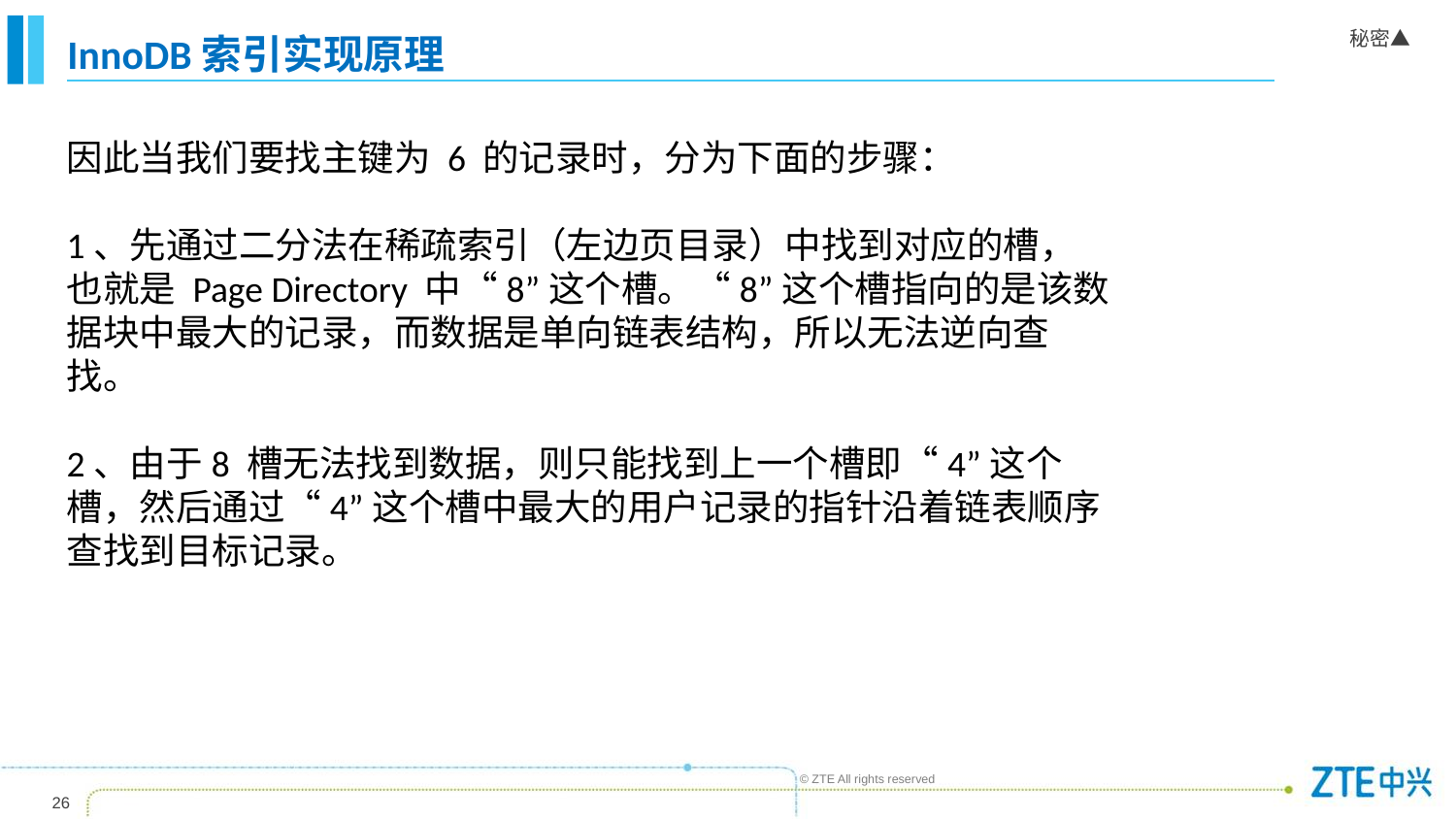

# InnoDB索引实现原理
因此当我们要找主键为 6 的记录时，分为下面的步骤：

1、先通过二分法在稀疏索引（左边页目录）中找到对应的槽，也就是 Page Directory 中“8”这个槽。“8”这个槽指向的是该数据块中最大的记录，而数据是单向链表结构，所以无法逆向查找。

2、由于8 槽无法找到数据，则只能找到上一个槽即“4”这个槽，然后通过“4”这个槽中最大的用户记录的指针沿着链表顺序查找到目标记录。